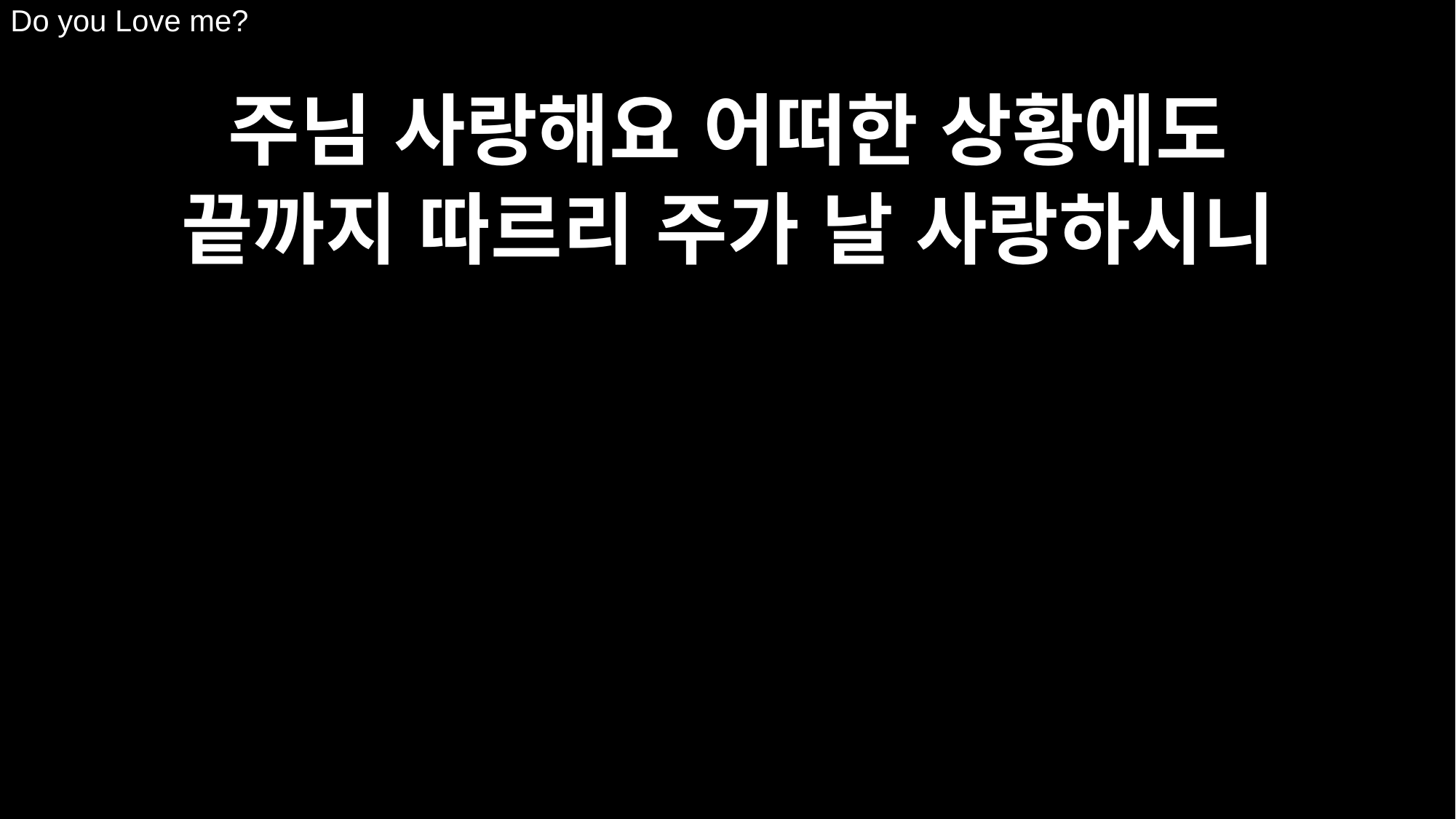

주님 사랑해요 어떠한 상황에도
끝까지 따르리 주가 날 사랑하시니

# Do you Love me?